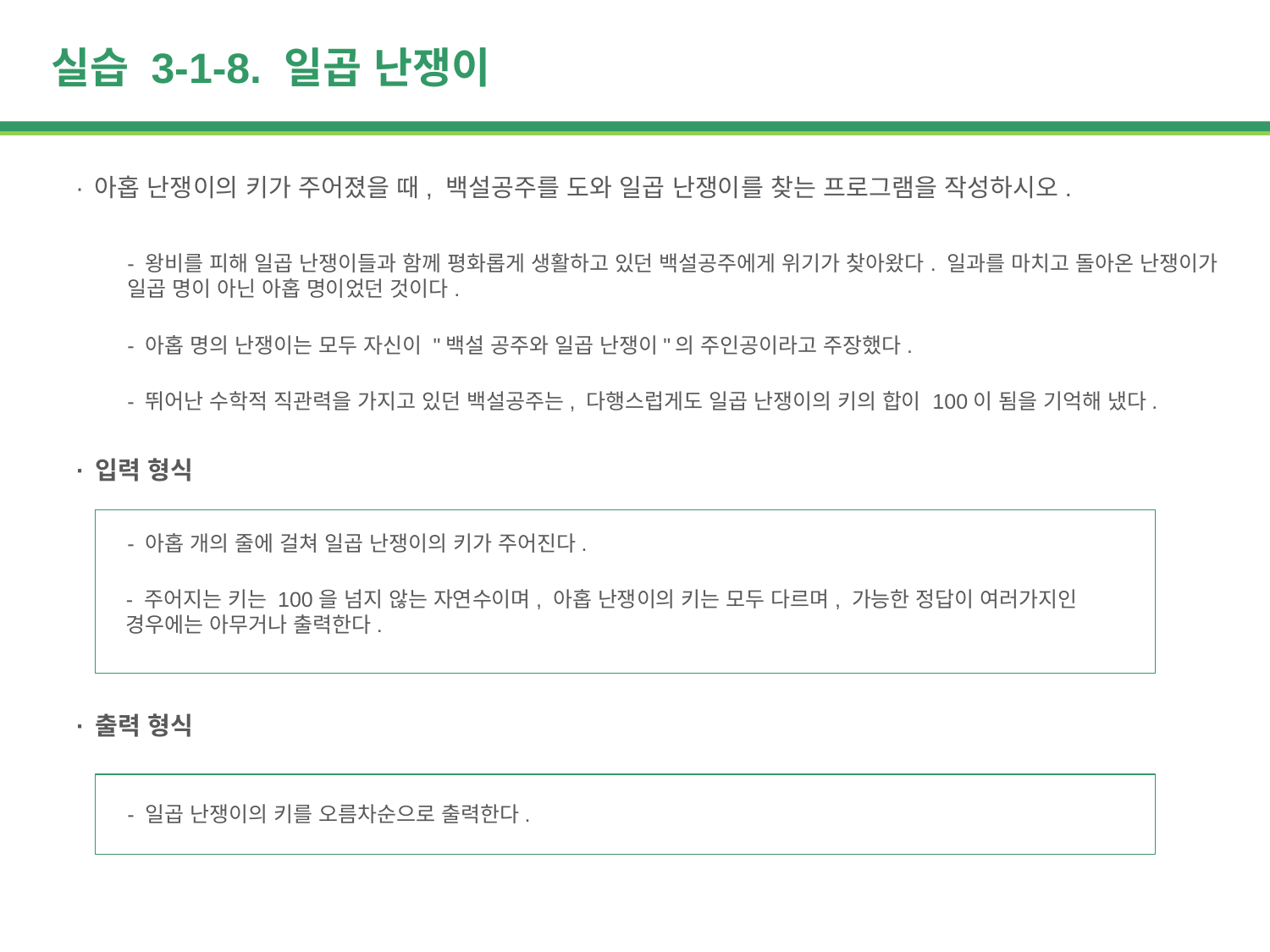

실습 3-1-8. 일곱 난쟁이

∙ 아홉 난쟁이의 키가 주어졌을 때, 백설공주를 도와 일곱 난쟁이를 찾는 프로그램을 작성하시오.
- 왕비를 피해 일곱 난쟁이들과 함께 평화롭게 생활하고 있던 백설공주에게 위기가 찾아왔다. 일과를 마치고 돌아온 난쟁이가 일곱 명이 아닌 아홉 명이었던 것이다.
- 아홉 명의 난쟁이는 모두 자신이 "백설 공주와 일곱 난쟁이"의 주인공이라고 주장했다.
- 뛰어난 수학적 직관력을 가지고 있던 백설공주는, 다행스럽게도 일곱 난쟁이의 키의 합이 100이 됨을 기억해 냈다.
∙ 입력 형식

- 아홉 개의 줄에 걸쳐 일곱 난쟁이의 키가 주어진다.
- 주어지는 키는 100을 넘지 않는 자연수이며, 아홉 난쟁이의 키는 모두 다르며, 가능한 정답이 여러가지인 경우에는 아무거나 출력한다.
∙ 출력 형식

- 일곱 난쟁이의 키를 오름차순으로 출력한다.